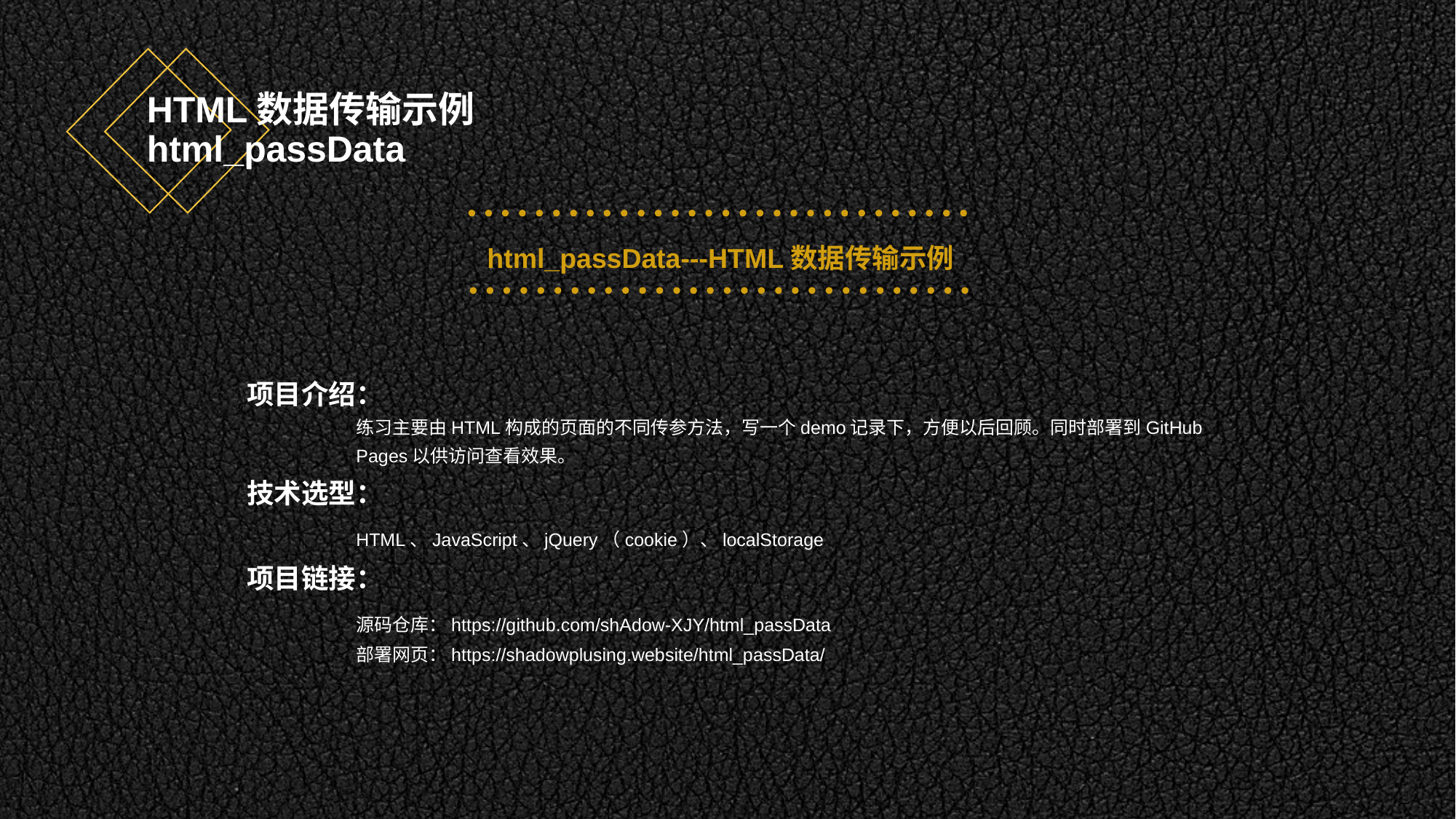

# HTML数据传输示例 html_passData

html_passData---HTML数据传输示例

项目介绍：
	练习主要由HTML构成的页面的不同传参方法，写一个demo记录下，方便以后回顾。同时部署到GitHub 	Pages以供访问查看效果。
技术选型：
	HTML、JavaScript、jQuery（cookie）、localStorage
项目链接：
	源码仓库：https://github.com/shAdow-XJY/html_passData
	部署网页：https://shadowplusing.website/html_passData/